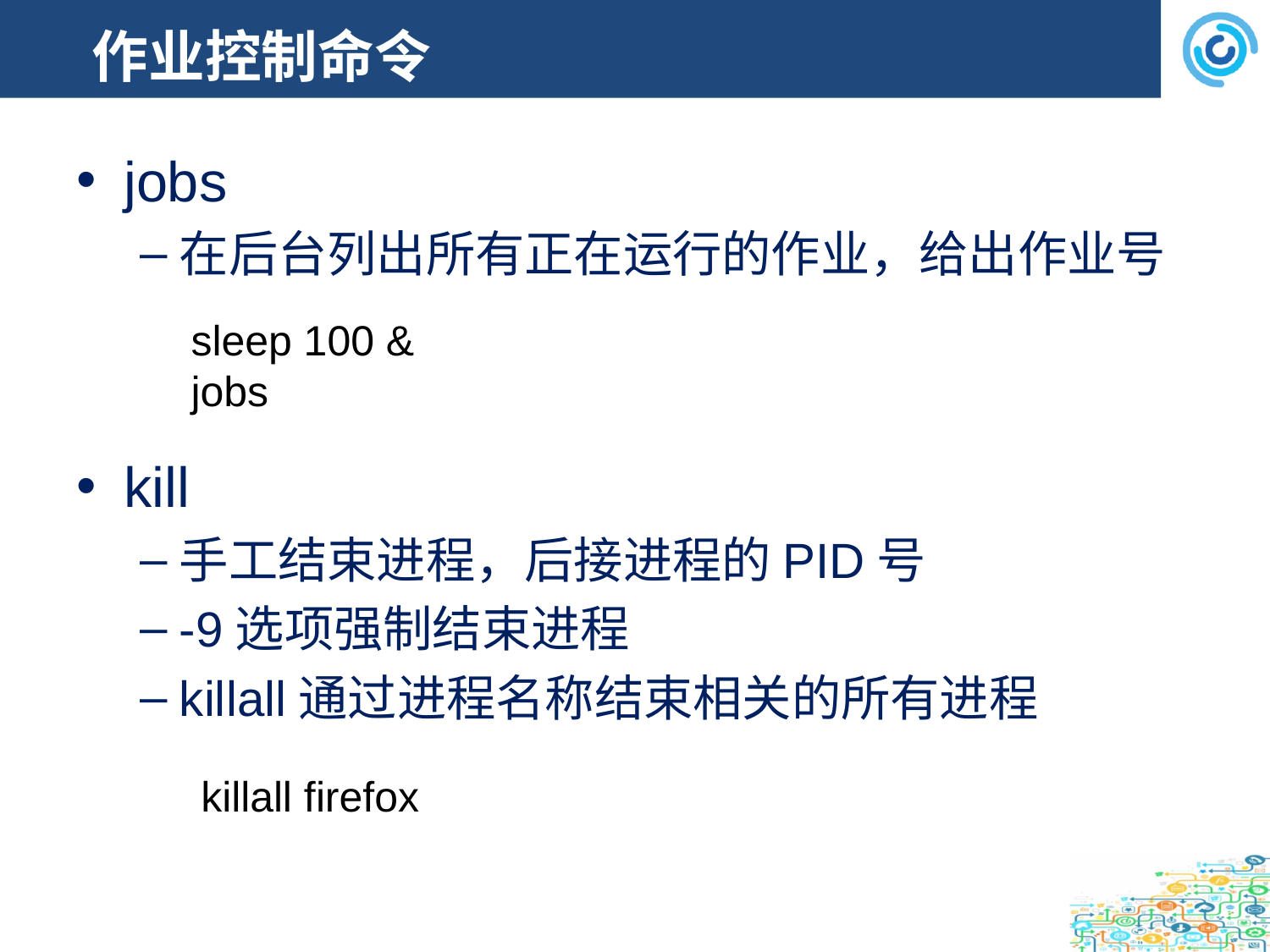

# 作业控制命令
jobs
在后台列出所有正在运行的作业，给出作业号

kill
手工结束进程，后接进程的PID号
-9选项强制结束进程
killall通过进程名称结束相关的所有进程

sleep 100 &
jobs
killall firefox